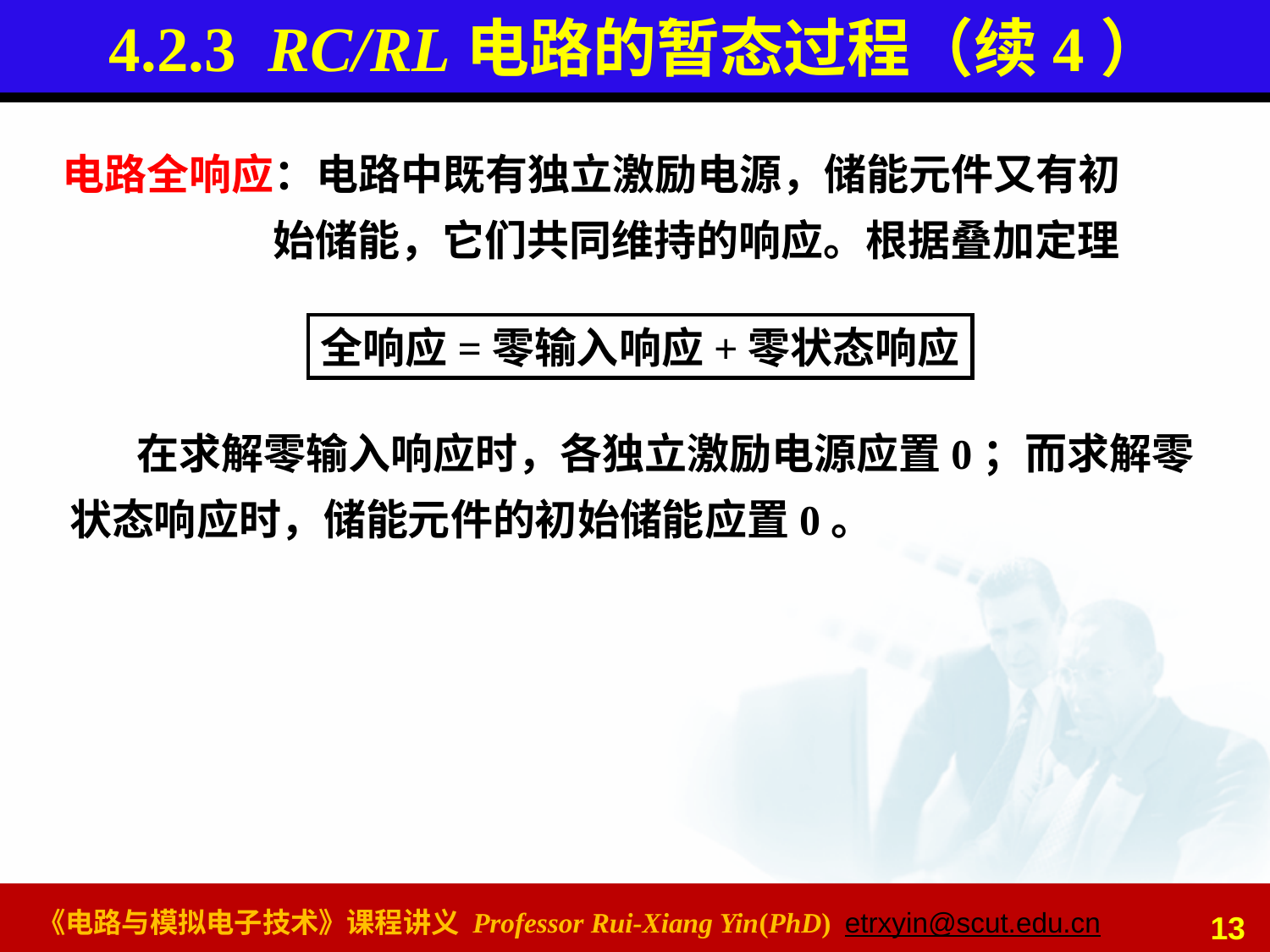

# 4.2.3  RC/RL电路的暂态过程（续4）
电路全响应：电路中既有独立激励电源，储能元件又有初始储能，它们共同维持的响应。根据叠加定理
全响应=零输入响应+零状态响应
在求解零输入响应时，各独立激励电源应置0；而求解零状态响应时，储能元件的初始储能应置0。
13